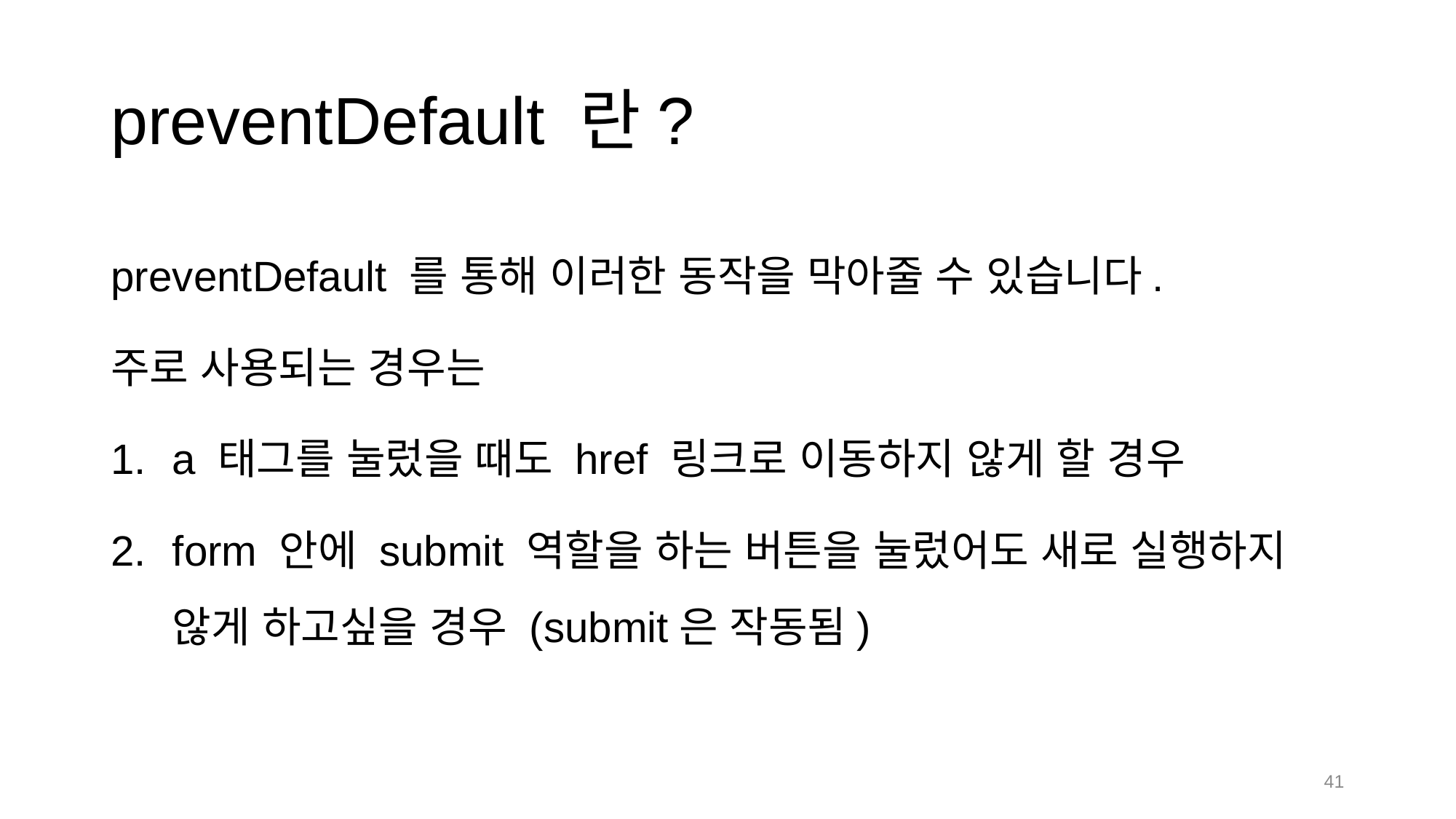

# preventDefault 란?
preventDefault 를 통해 이러한 동작을 막아줄 수 있습니다.
주로 사용되는 경우는
a 태그를 눌렀을 때도 href 링크로 이동하지 않게 할 경우
form 안에 submit 역할을 하는 버튼을 눌렀어도 새로 실행하지 않게 하고싶을 경우 (submit은 작동됨)
41